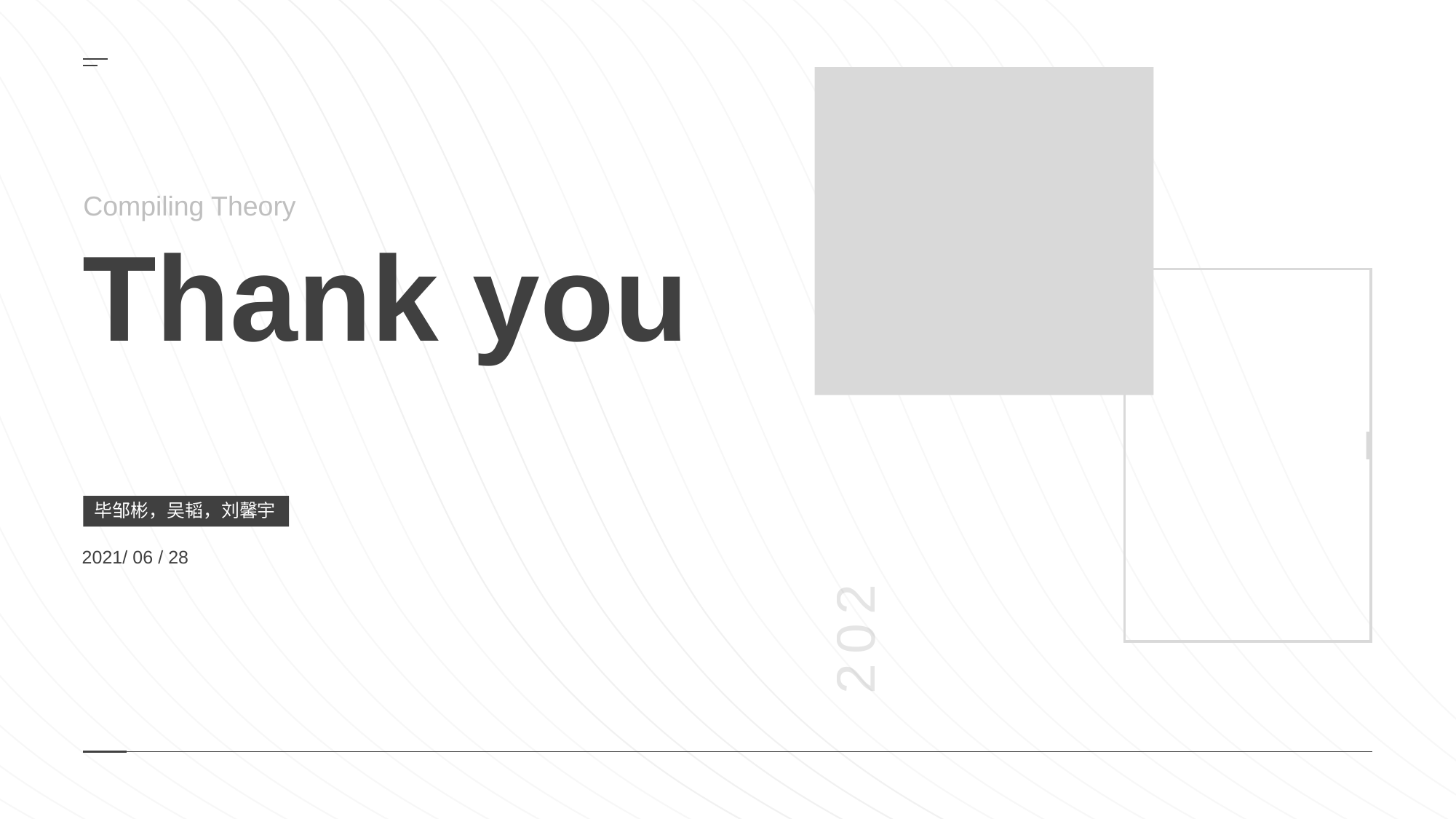

Compiling Theory
Thank you
毕邹彬，吴韬，刘馨宇
2021/ 06 / 28
2021